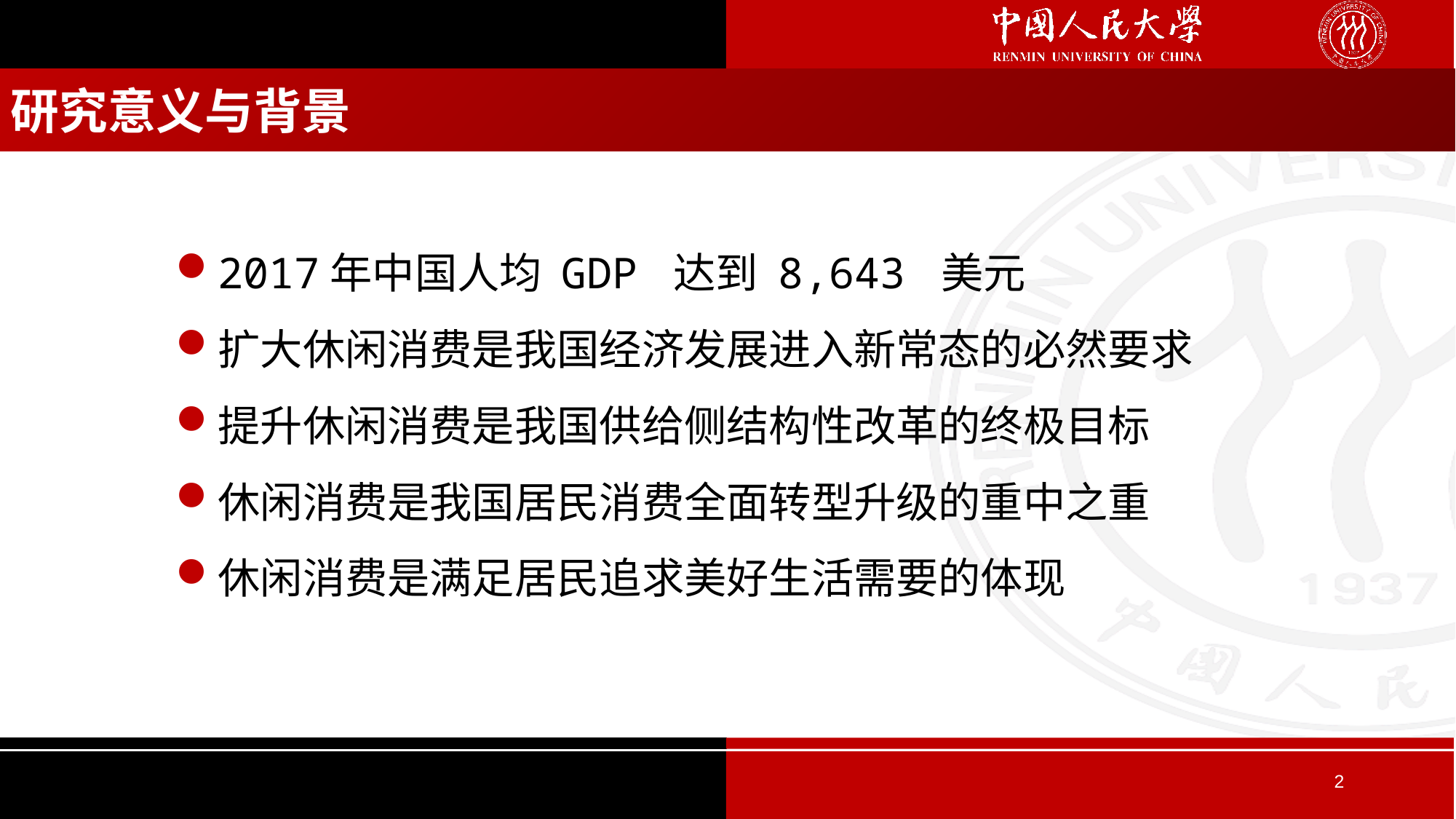

研究意义与背景
2017年中国人均 GDP 达到 8,643 美元
扩大休闲消费是我国经济发展进入新常态的必然要求
提升休闲消费是我国供给侧结构性改革的终极目标
休闲消费是我国居民消费全面转型升级的重中之重
休闲消费是满足居民追求美好生活需要的体现

2